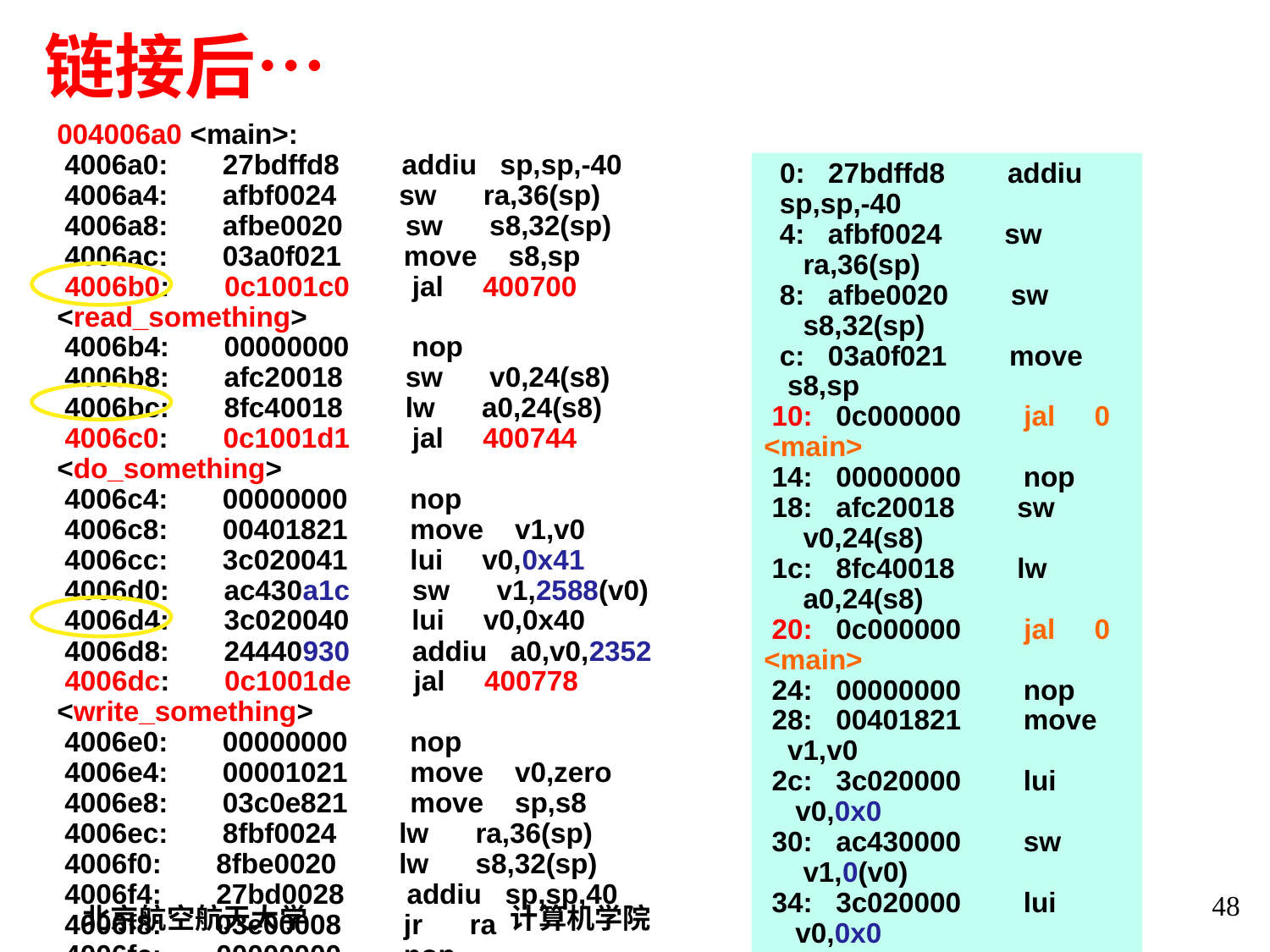

# 链接后…
004006a0 <main>:
 4006a0:       27bdffd8        addiu   sp,sp,-40
 4006a4:       afbf0024        sw      ra,36(sp)
 4006a8:       afbe0020        sw      s8,32(sp)
 4006ac:       03a0f021        move    s8,sp
 4006b0:       0c1001c0        jal     400700 <read_something>
 4006b4:       00000000        nop
 4006b8:       afc20018        sw      v0,24(s8)
 4006bc:       8fc40018        lw      a0,24(s8)
 4006c0:       0c1001d1        jal     400744 <do_something>
 4006c4:       00000000        nop
 4006c8:       00401821        move    v1,v0
 4006cc:       3c020041        lui     v0,0x41
 4006d0:       ac430a1c        sw      v1,2588(v0)
 4006d4:       3c020040        lui     v0,0x40
 4006d8:       24440930        addiu   a0,v0,2352
 4006dc:       0c1001de        jal     400778 <write_something>
 4006e0:       00000000        nop
 4006e4:       00001021        move    v0,zero
 4006e8:       03c0e821        move    sp,s8
 4006ec:       8fbf0024        lw      ra,36(sp)
 4006f0:       8fbe0020        lw      s8,32(sp)
 4006f4:       27bd0028        addiu   sp,sp,40
 4006f8:       03e00008        jr      ra
 4006fc:       00000000        nop
 400700：……
  0:   27bdffd8        addiu   sp,sp,-40
  4:   afbf0024        sw      ra,36(sp)
  8:   afbe0020        sw      s8,32(sp)
  c:   03a0f021        move    s8,sp
 10:   0c000000        jal     0 <main>
 14:   00000000        nop
 18:   afc20018        sw      v0,24(s8)
 1c:   8fc40018        lw      a0,24(s8)
 20:   0c000000        jal     0 <main>
 24:   00000000        nop
 28:   00401821        move    v1,v0
 2c:   3c020000        lui     v0,0x0
 30:   ac430000        sw      v1,0(v0)
 34:   3c020000        lui     v0,0x0
 38:   24440000        addiu   a0,v0,0
 3c:   0c000000        jal     0 <main>
……